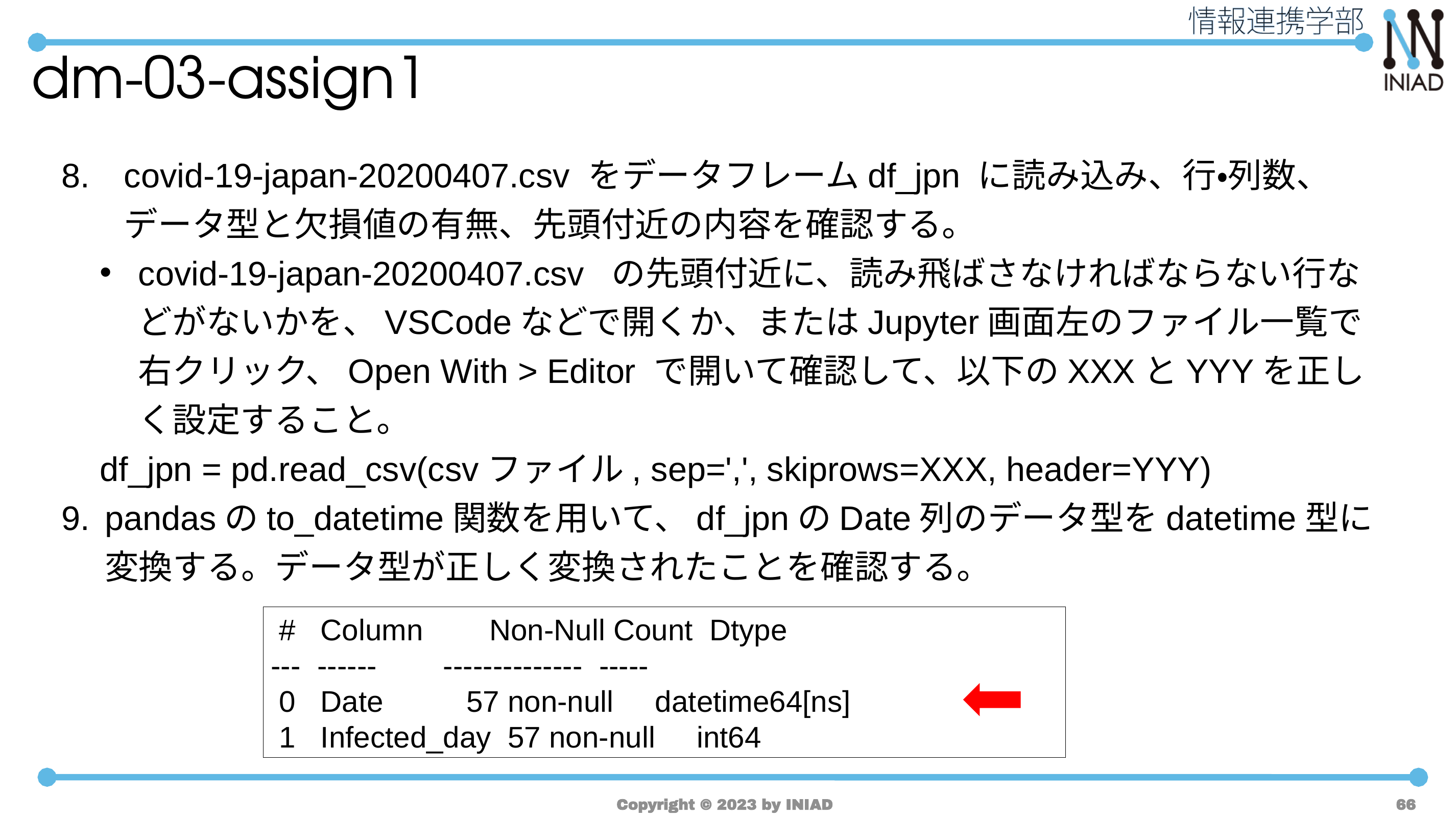

# dm-03-assign1
covid-19-japan-20200407.csv をデータフレームdf_jpn に読み込み、行・列数、データ型と欠損値の有無、先頭付近の内容を確認する。
covid-19-japan-20200407.csv  の先頭付近に、読み飛ばさなければならない行などがないかを、VSCodeなどで開くか、またはJupyter画面左のファイル一覧で右クリック、Open With > Editor で開いて確認して、以下のXXXとYYYを正しく設定すること。
df_jpn = pd.read_csv(csvファイル, sep=',', skiprows=XXX, header=YYY)
pandasのto_datetime関数を用いて、df_jpnのDate列のデータ型をdatetime型に変換する。データ型が正しく変換されたことを確認する。
 #   Column        Non-Null Count  Dtype
---  ------        --------------  -----
 0   Date          57 non-null     datetime64[ns]
 1   Infected_day  57 non-null     int64

Copyright © 2023 by INIAD
66